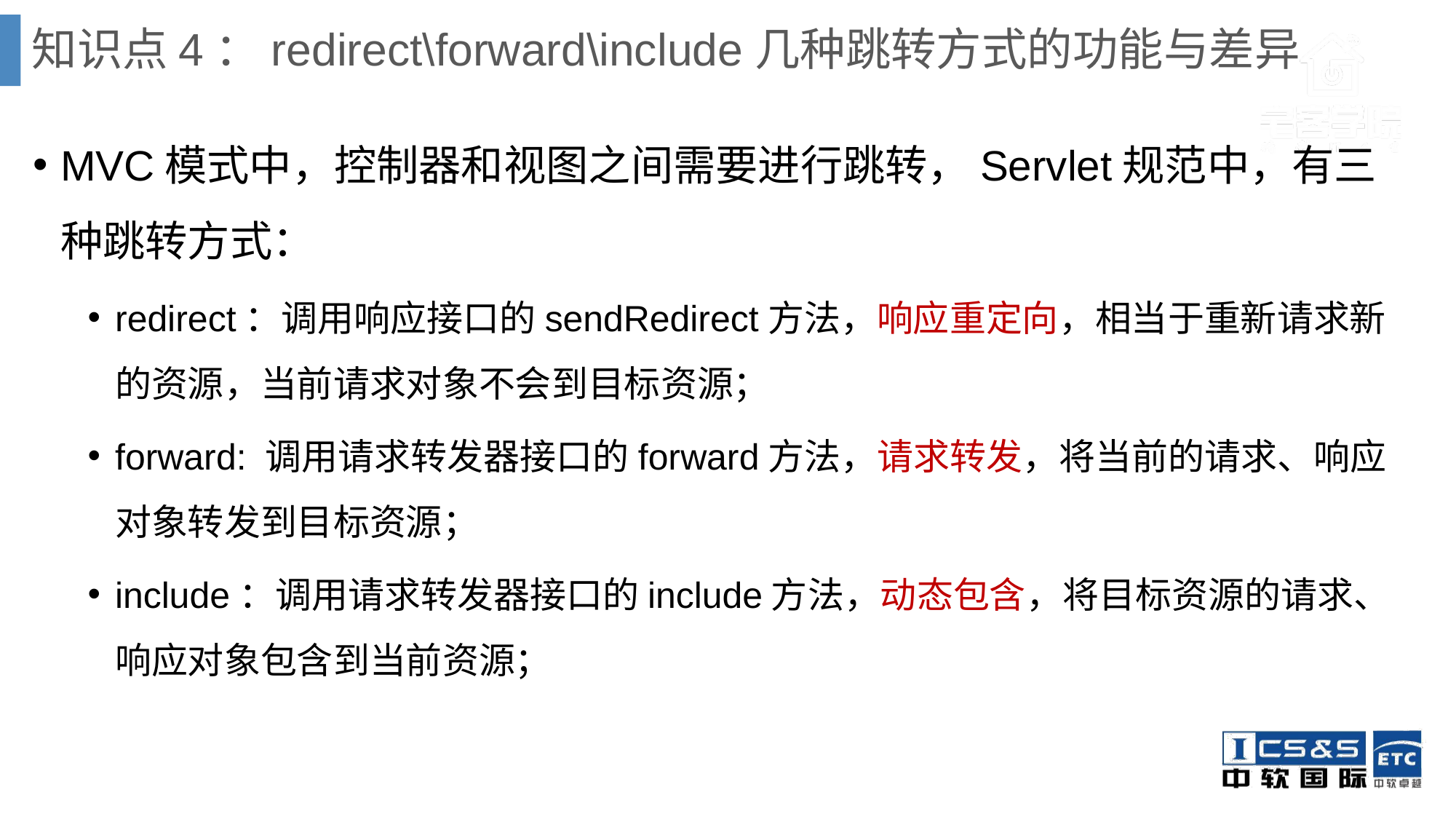

# 知识点4：redirect\forward\include几种跳转方式的功能与差异
MVC模式中，控制器和视图之间需要进行跳转，Servlet规范中，有三种跳转方式：
redirect：调用响应接口的sendRedirect方法，响应重定向，相当于重新请求新的资源，当前请求对象不会到目标资源；
forward: 调用请求转发器接口的forward方法，请求转发，将当前的请求、响应对象转发到目标资源；
include：调用请求转发器接口的include方法，动态包含，将目标资源的请求、响应对象包含到当前资源；